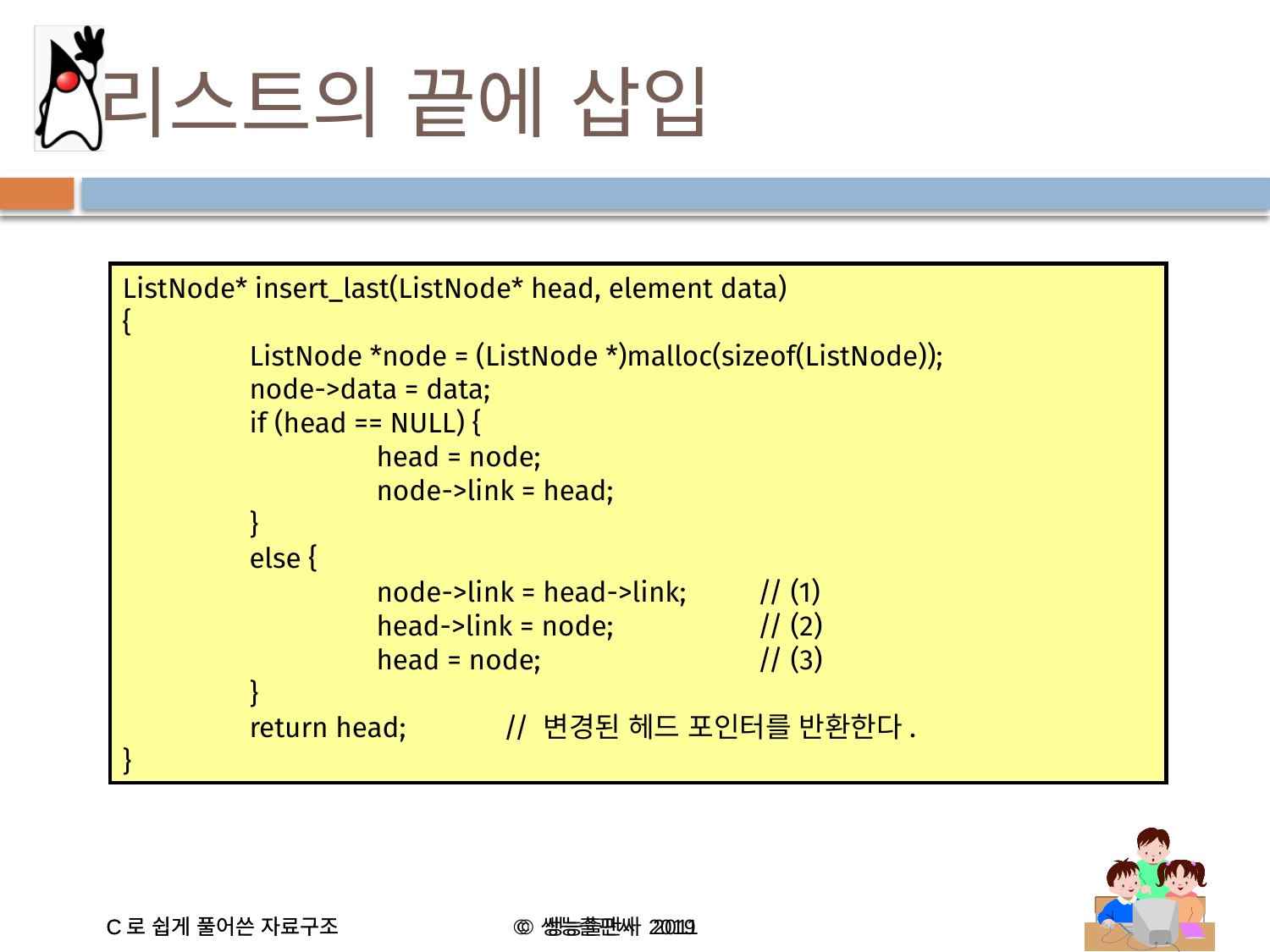

# 리스트의 끝에 삽입
ListNode* insert_last(ListNode* head, element data)
{
	ListNode *node = (ListNode *)malloc(sizeof(ListNode));
	node->data = data;
	if (head == NULL) {
		head = node;
		node->link = head;
	}
	else {
		node->link = head->link;	// (1)
		head->link = node;		// (2)
		head = node;		// (3)
	}
	return head;	// 변경된 헤드 포인터를 반환한다.
}